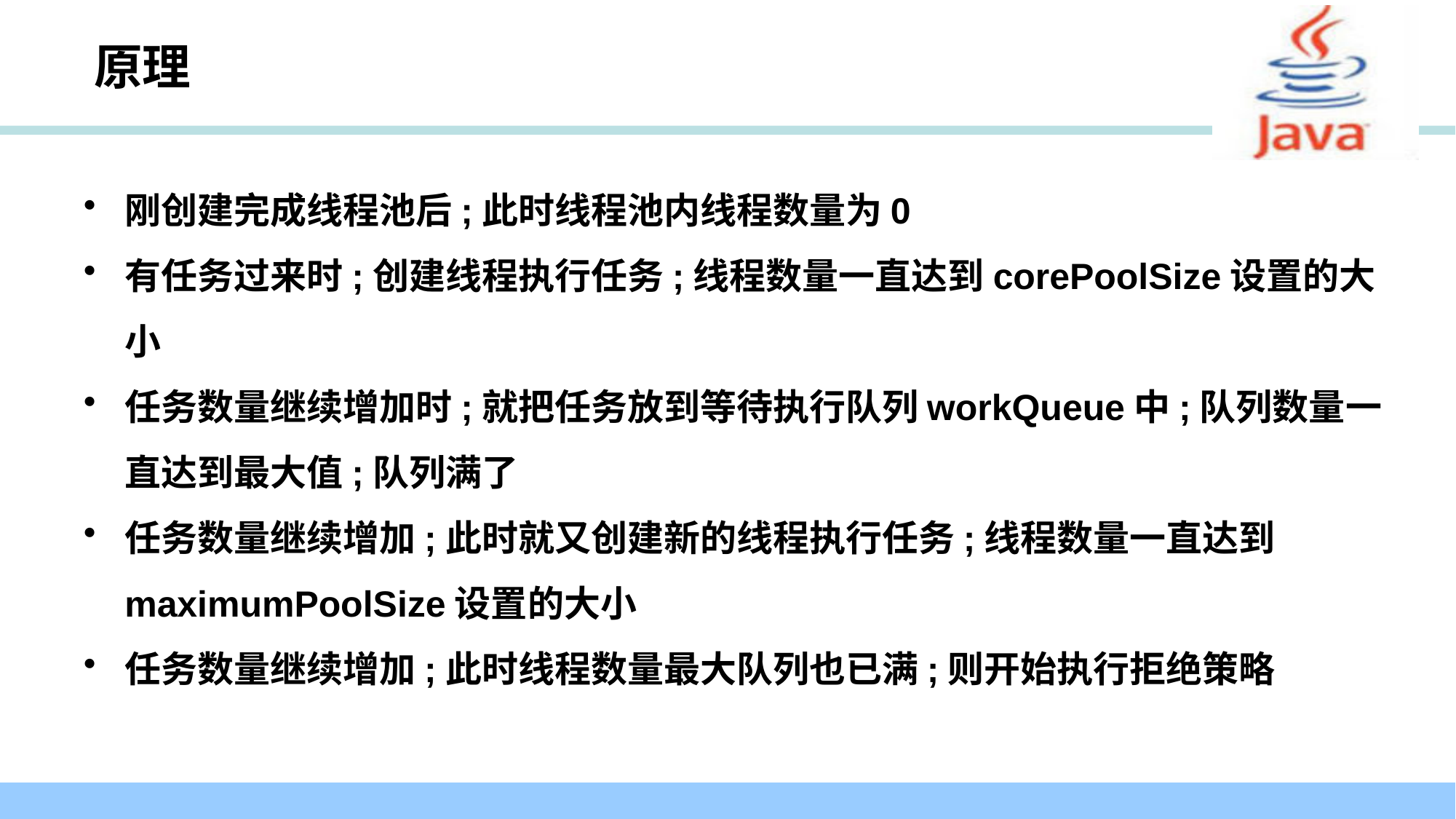

# 原理
刚创建完成线程池后;此时线程池内线程数量为0
有任务过来时;创建线程执行任务;线程数量一直达到corePoolSize设置的大小
任务数量继续增加时;就把任务放到等待执行队列workQueue中;队列数量一直达到最大值;队列满了
任务数量继续增加;此时就又创建新的线程执行任务;线程数量一直达到maximumPoolSize设置的大小
任务数量继续增加;此时线程数量最大队列也已满;则开始执行拒绝策略